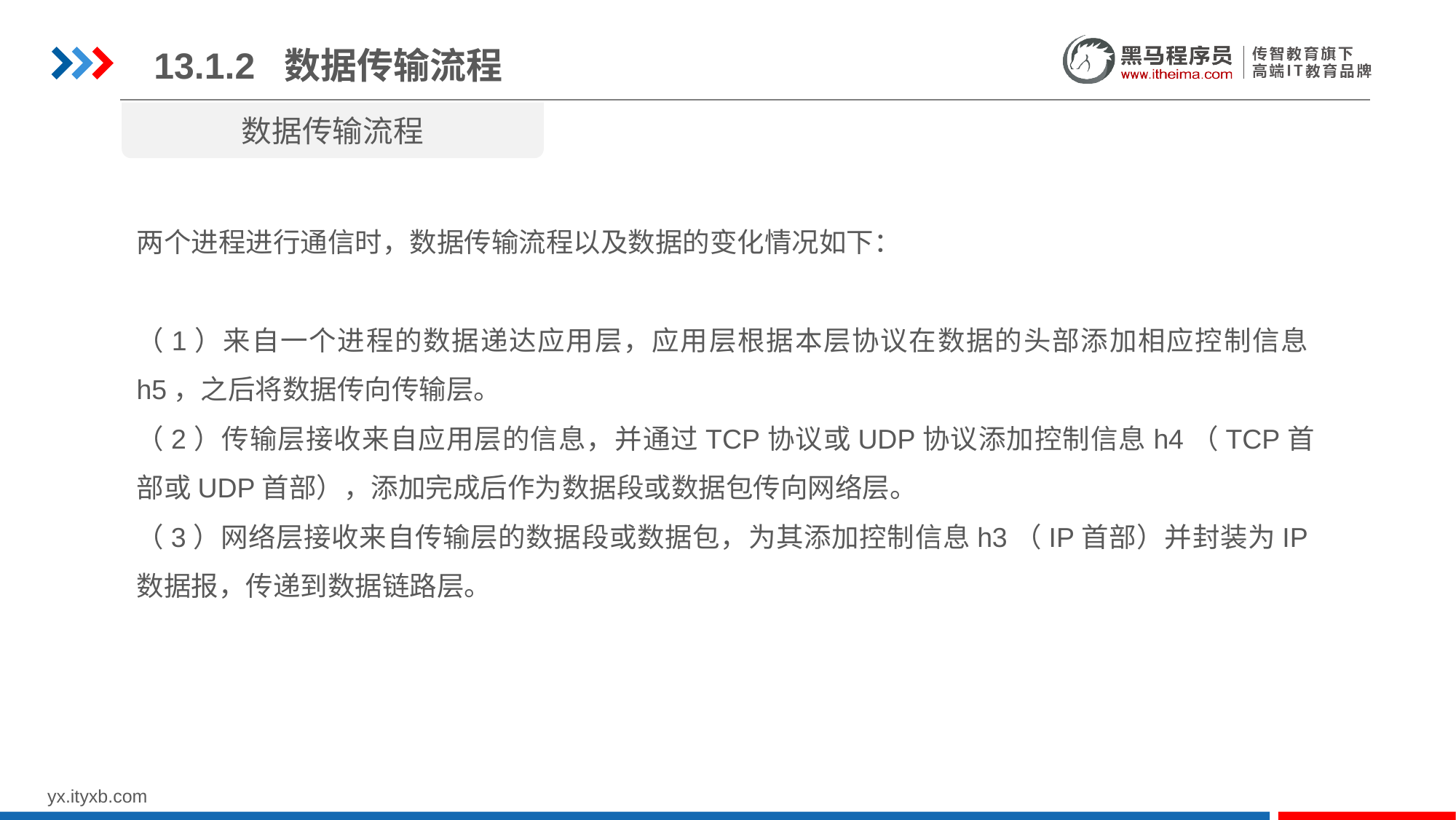

13.1.2  数据传输流程

数据传输流程
两个进程进行通信时，数据传输流程以及数据的变化情况如下：

（1）来自一个进程的数据递达应用层，应用层根据本层协议在数据的头部添加相应控制信息h5，之后将数据传向传输层。
（2）传输层接收来自应用层的信息，并通过TCP协议或UDP协议添加控制信息h4（TCP首部或UDP首部），添加完成后作为数据段或数据包传向网络层。
（3）网络层接收来自传输层的数据段或数据包，为其添加控制信息h3（IP首部）并封装为IP数据报，传递到数据链路层。